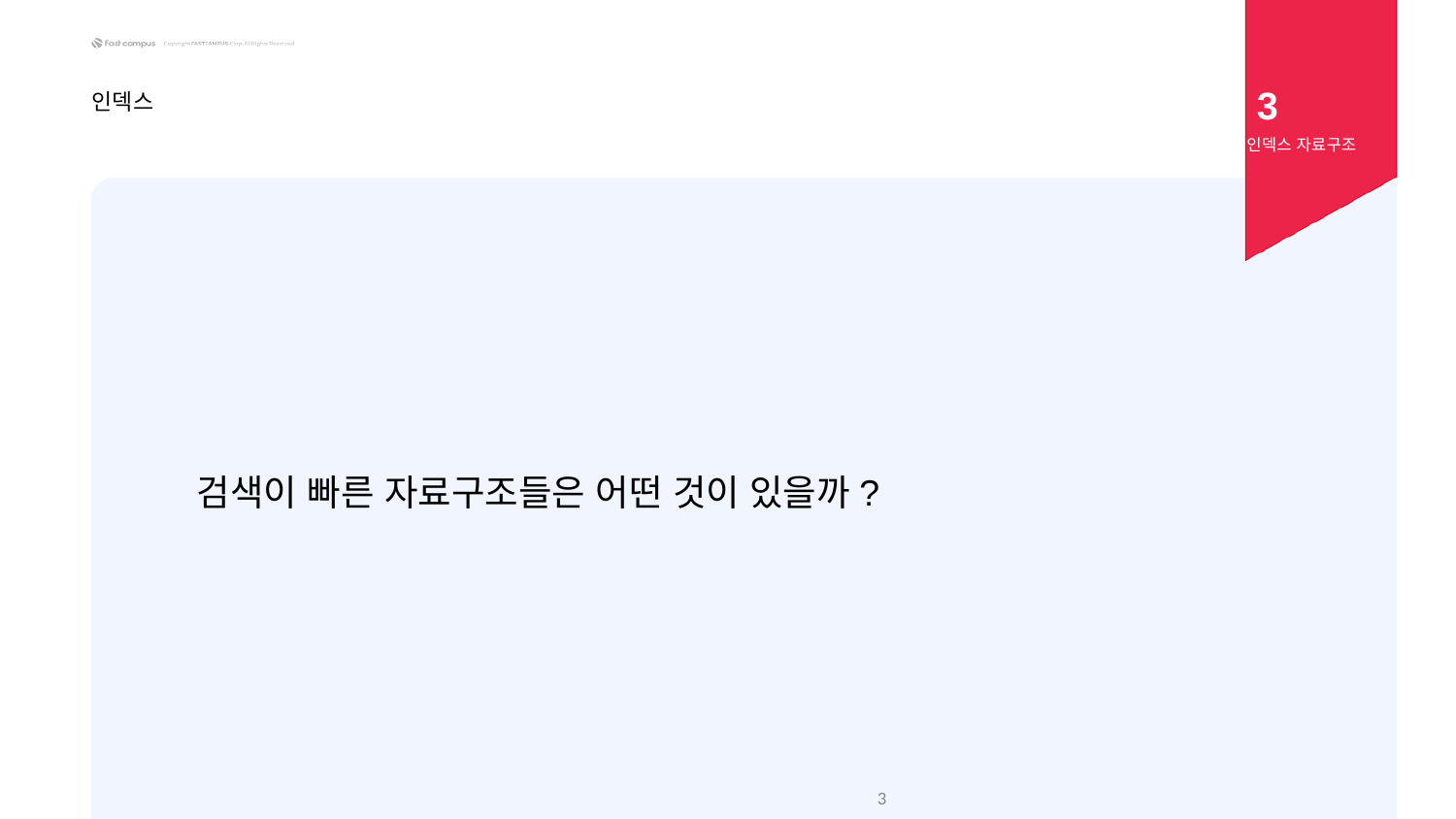

3
인덱스
인덱스 자료구조
검색이 빠른 자료구조들은 어떤 것이 있을까?
3